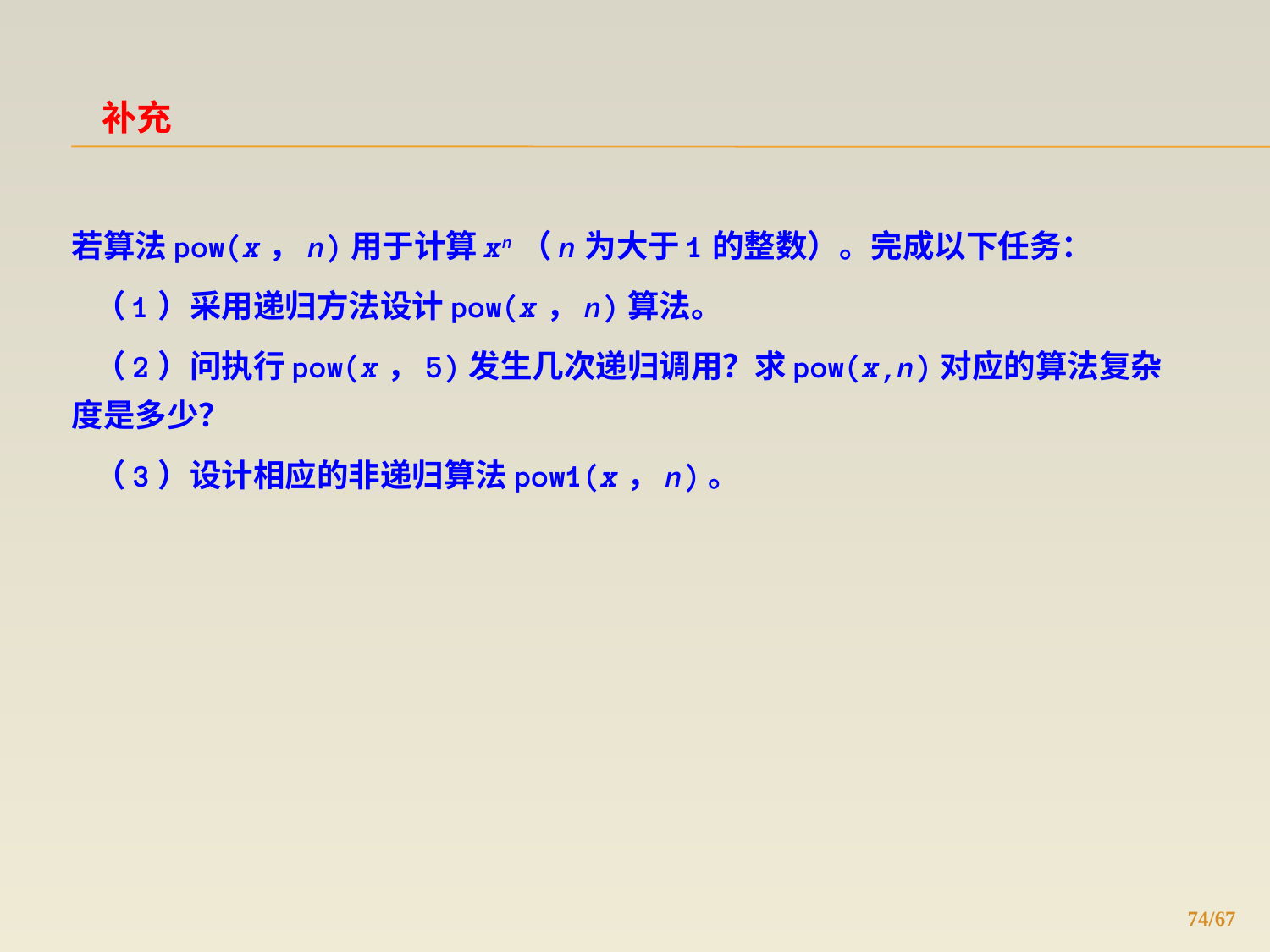

补充
若算法pow(x，n)用于计算xn（n为大于1的整数）。完成以下任务：
  （1）采用递归方法设计pow(x，n)算法。
  （2）问执行pow(x，5)发生几次递归调用？求pow(x,n)对应的算法复杂度是多少？
  （3）设计相应的非递归算法pow1(x，n)。
74/67